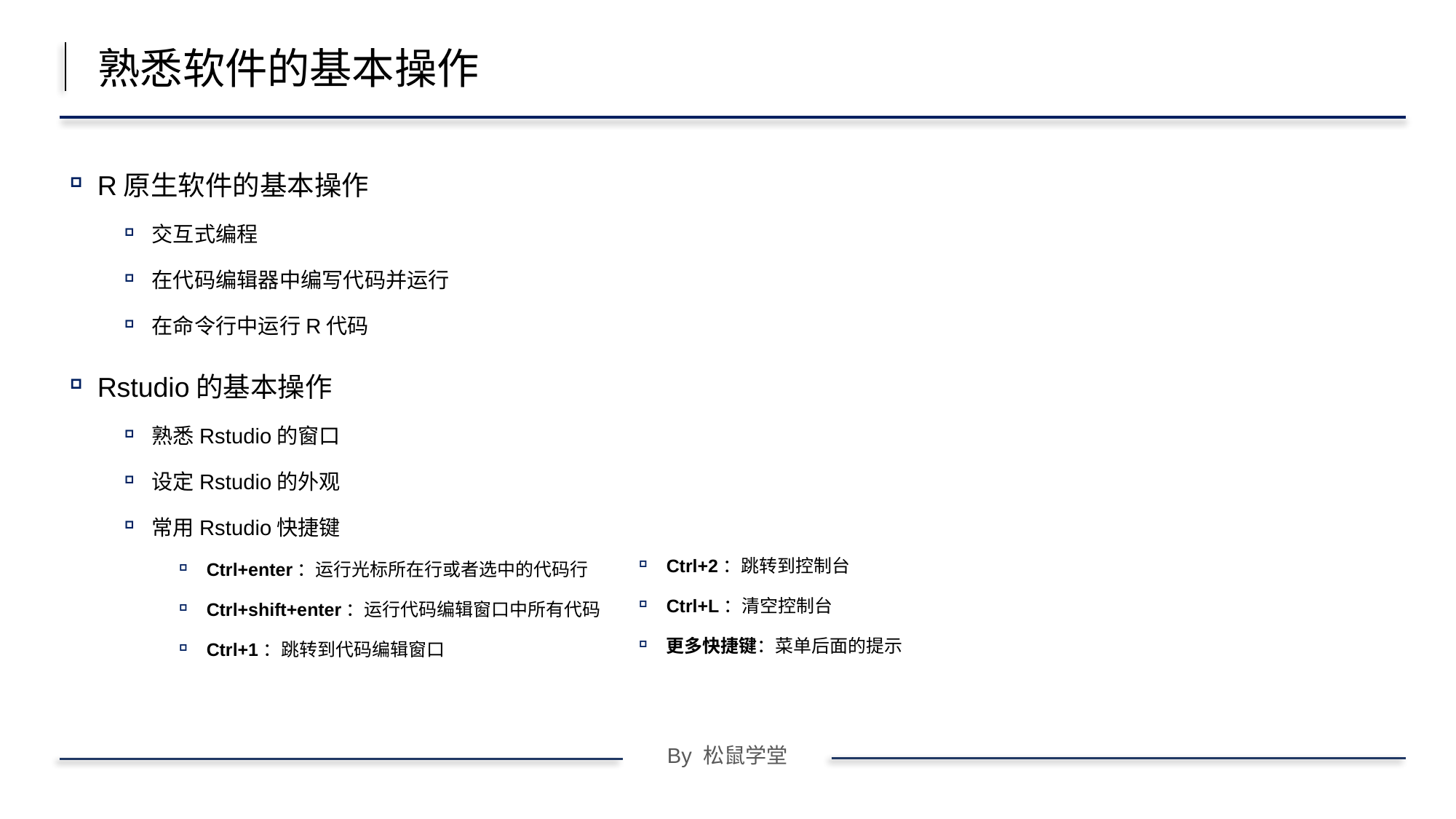

熟悉软件的基本操作
R原生软件的基本操作
交互式编程
在代码编辑器中编写代码并运行
在命令行中运行R代码
Rstudio的基本操作
熟悉Rstudio的窗口
设定Rstudio的外观
常用Rstudio快捷键
Ctrl+enter：运行光标所在行或者选中的代码行
Ctrl+shift+enter：运行代码编辑窗口中所有代码
Ctrl+1：跳转到代码编辑窗口
Ctrl+2：跳转到控制台
Ctrl+L：清空控制台
更多快捷键：菜单后面的提示